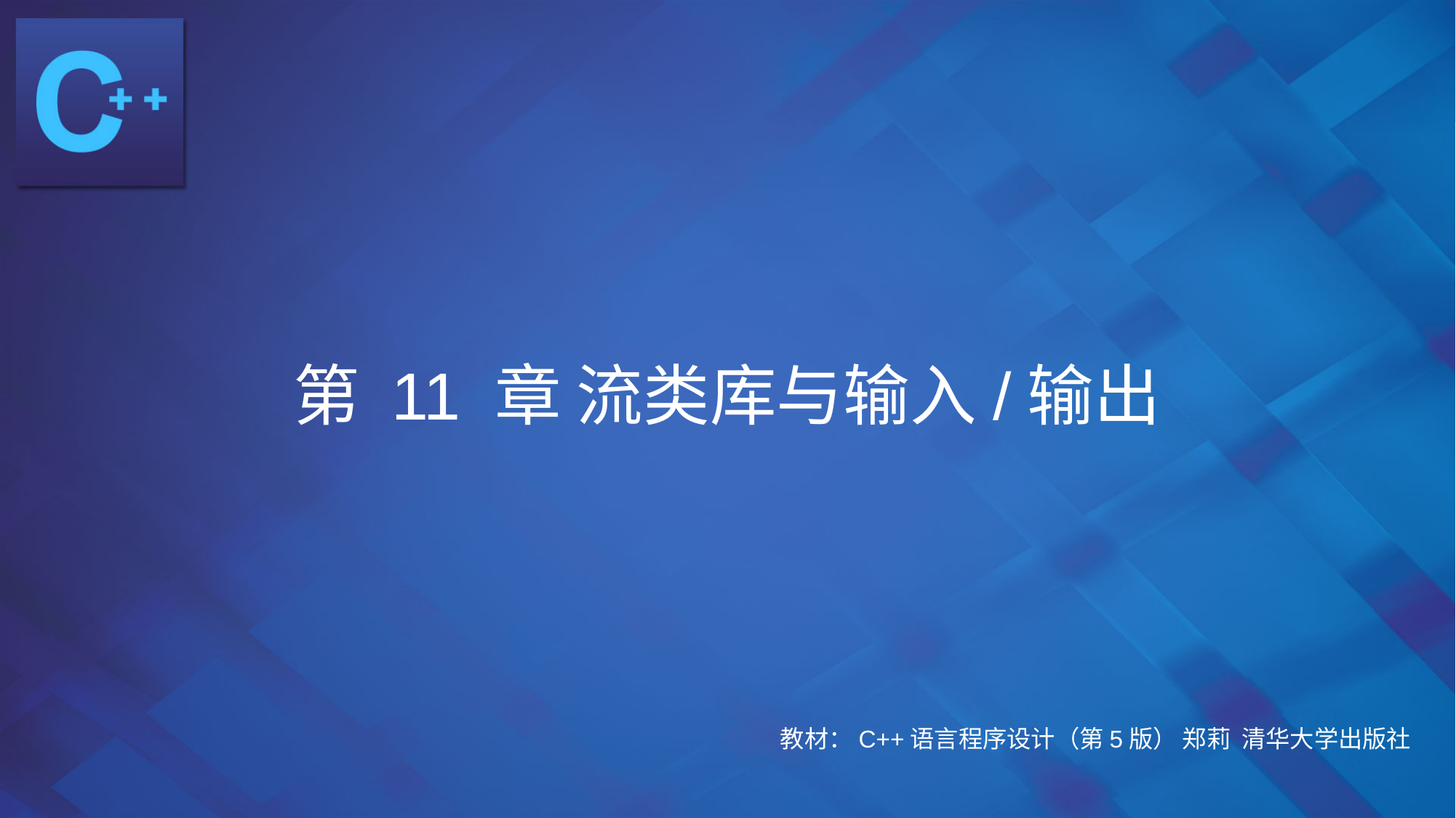

# 第 11 章 流类库与输入/输出

教材：C++语言程序设计（第5版） 郑莉  清华大学出版社